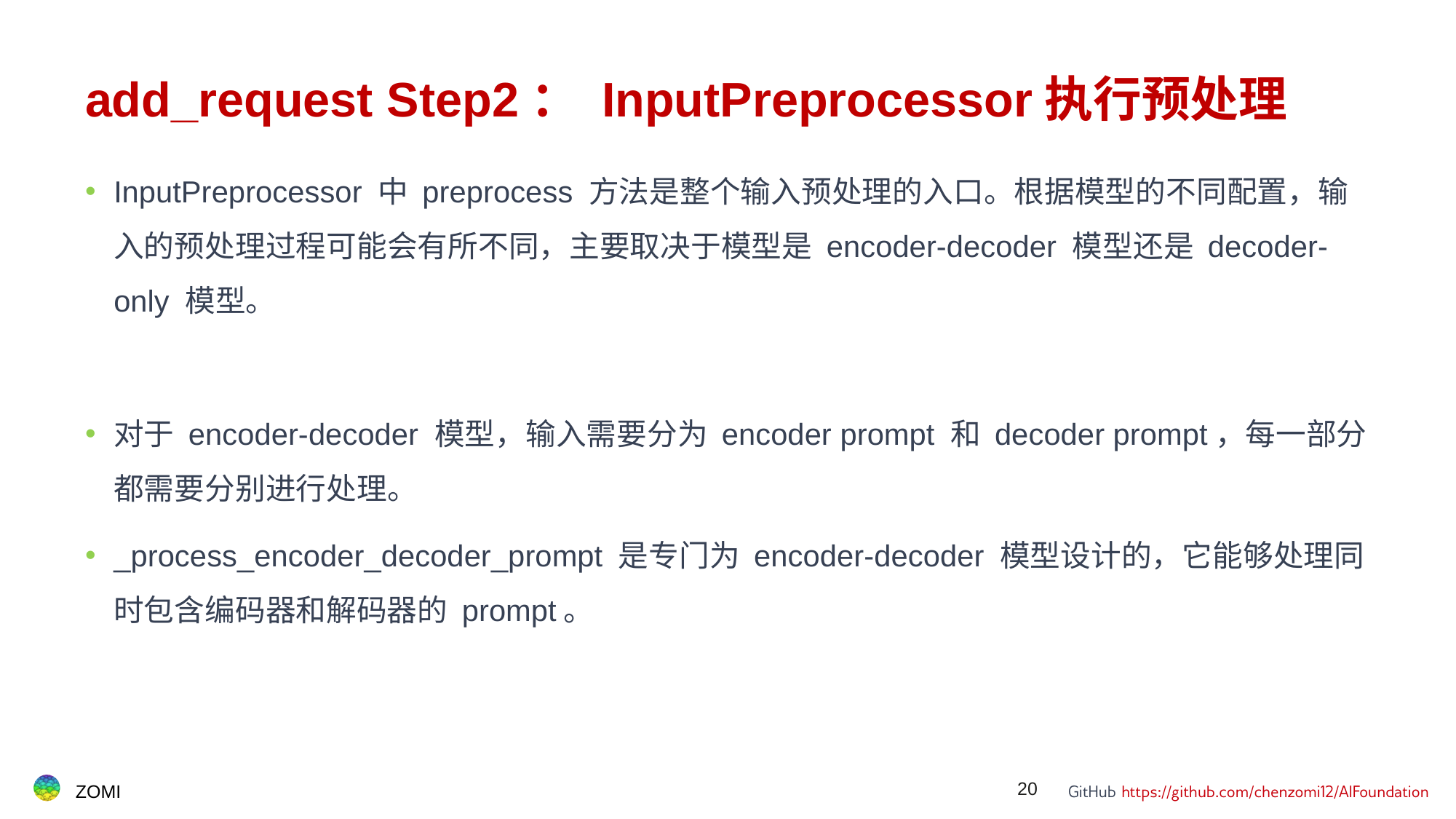

# add_request Step2： InputPreprocessor执行预处理
InputPreprocessor 中 preprocess 方法是整个输入预处理的入口。根据模型的不同配置，输入的预处理过程可能会有所不同，主要取决于模型是 encoder-decoder 模型还是 decoder-only 模型。

对于 encoder-decoder 模型，输入需要分为 encoder prompt 和 decoder prompt，每一部分都需要分别进行处理。
_process_encoder_decoder_prompt 是专门为 encoder-decoder 模型设计的，它能够处理同时包含编码器和解码器的 prompt。